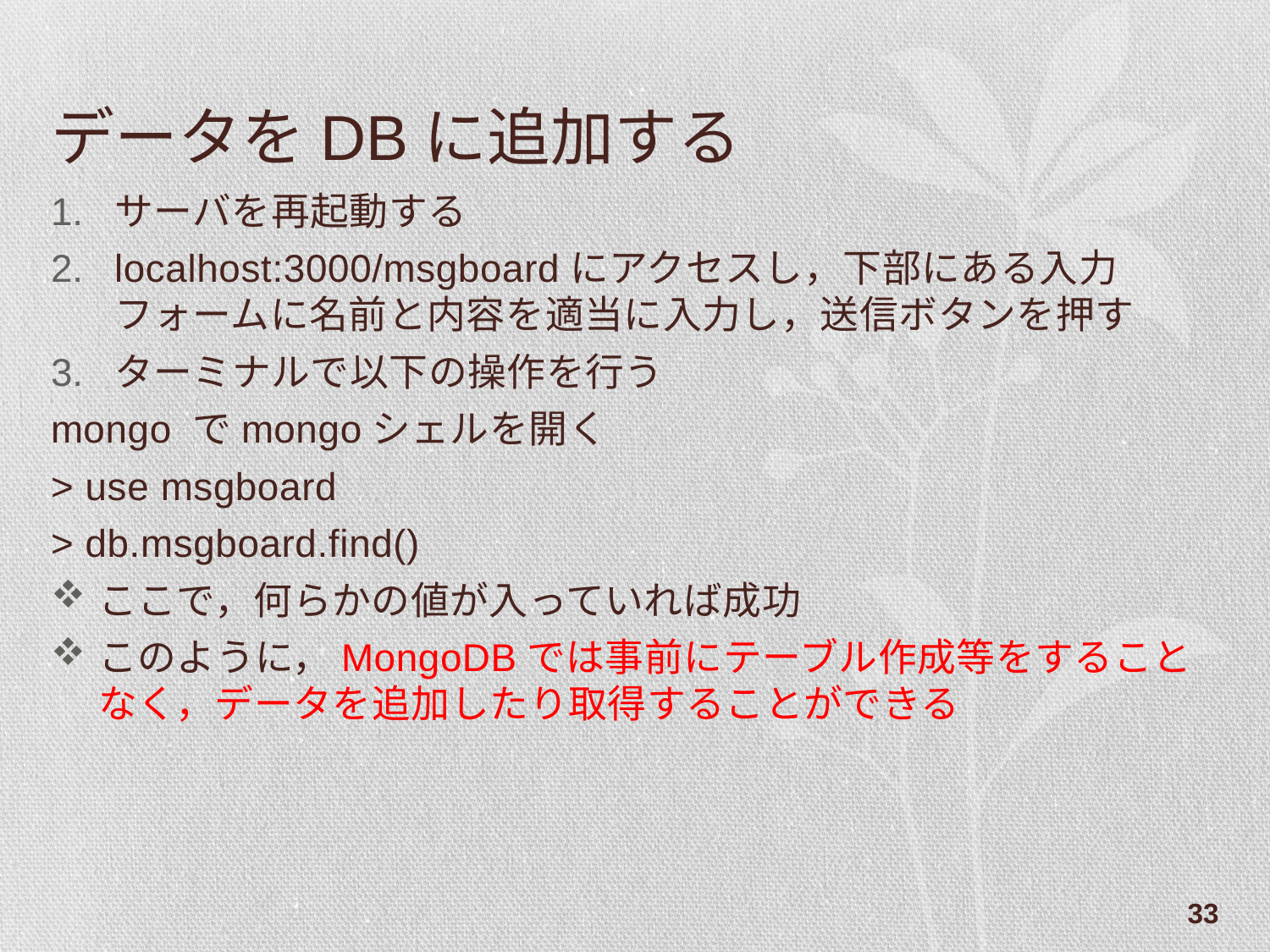

# データをDBに追加する
サーバを再起動する
localhost:3000/msgboardにアクセスし，下部にある入力フォームに名前と内容を適当に入力し，送信ボタンを押す
ターミナルで以下の操作を行う
mongo でmongoシェルを開く
> use msgboard
> db.msgboard.find()
ここで，何らかの値が入っていれば成功
このように，MongoDBでは事前にテーブル作成等をすることなく，データを追加したり取得することができる
33